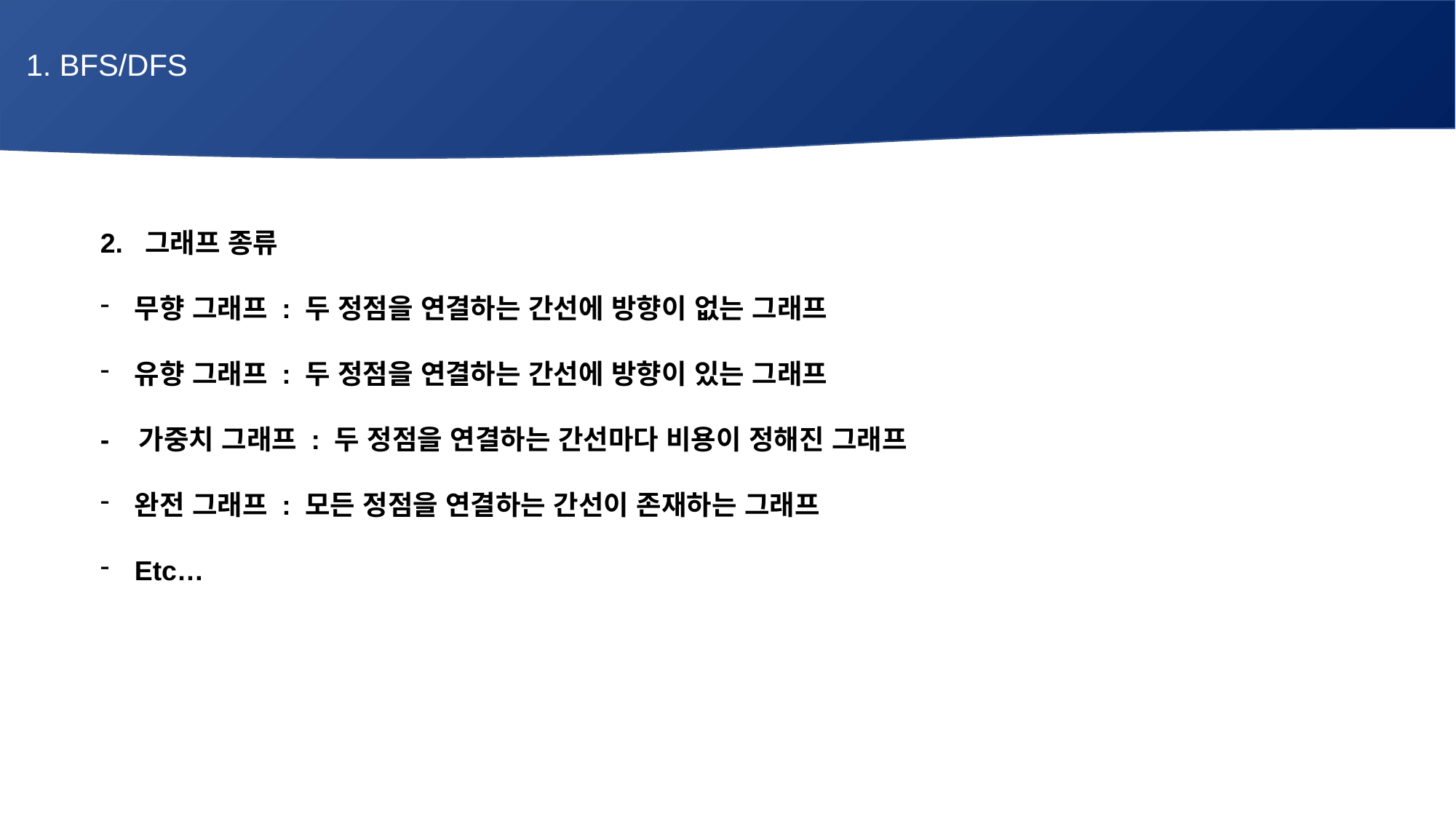

1. BFS/DFS
# 매주 1 과제 LV2
2.  그래프 종류

무향 그래프 : 두 정점을 연결하는 간선에 방향이 없는 그래프

유향 그래프 : 두 정점을 연결하는 간선에 방향이 있는 그래프

-   가중치 그래프 : 두 정점을 연결하는 간선마다 비용이 정해진 그래프

완전 그래프 : 모든 정점을 연결하는 간선이 존재하는 그래프

Etc…